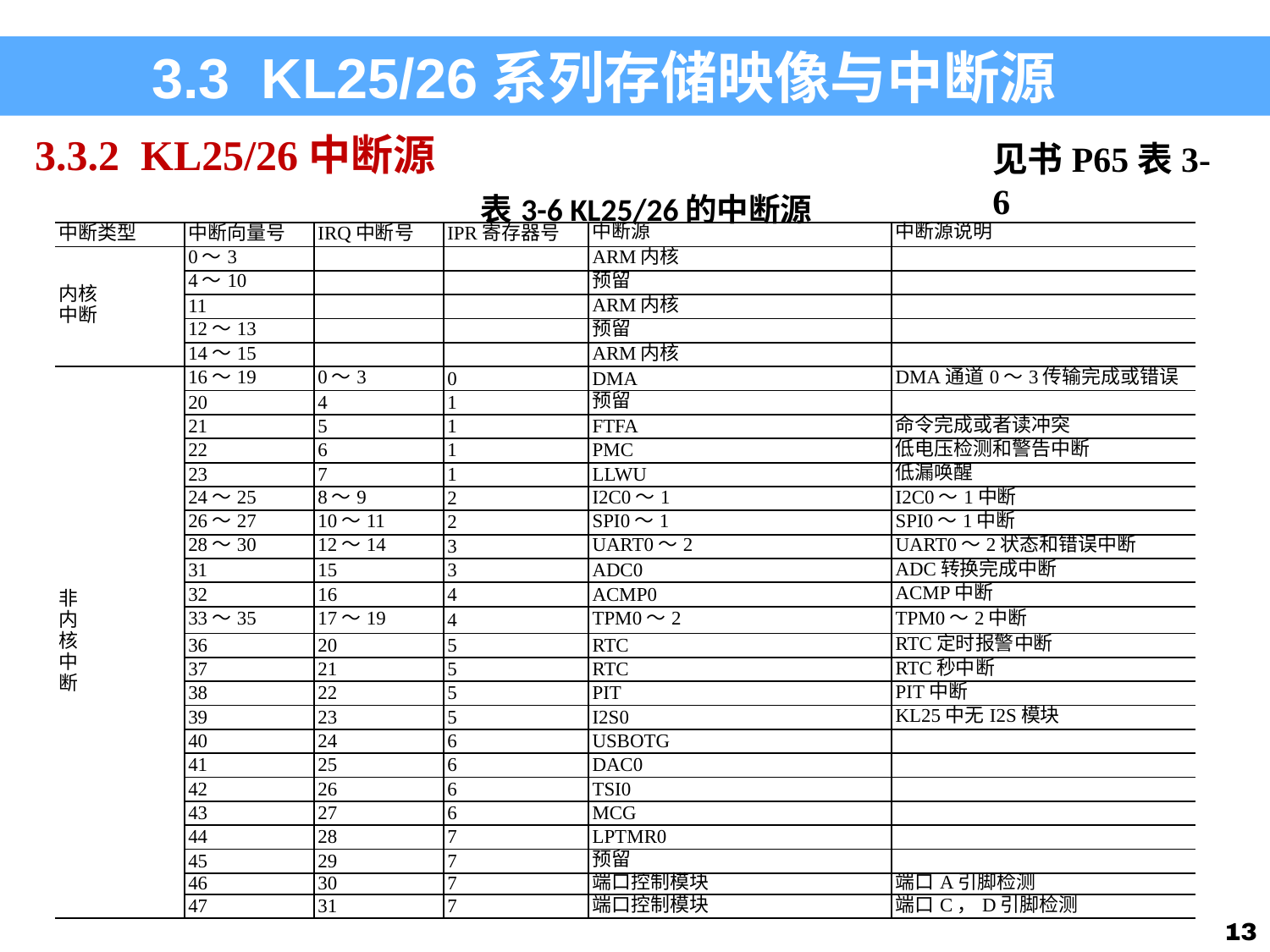

3.3  KL25/26系列存储映像与中断源
3.3.2  KL25/26中断源
见书P65表3-6
| 表3-6 KL25/26的中断源 |  |  |  |  |  |
| --- | --- | --- | --- | --- | --- |
| 中断类型 | 中断向量号 | IRQ中断号 | IPR寄存器号 | 中断源 | 中断源说明 |
| 内核 中断 | 0～3 |  |  | ARM内核 |  |
|  | 4～10 |  |  | 预留 |  |
|  | 11 |  |  | ARM内核 |  |
|  | 12～13 |  |  | 预留 |  |
|  | 14～15 |  |  | ARM内核 |  |
| 非 内 核 中 断 | 16～19 | 0～3 | 0 | DMA | DMA通道0～3传输完成或错误 |
|  | 20 | 4 | 1 | 预留 |  |
|  | 21 | 5 | 1 | FTFA | 命令完成或者读冲突 |
|  | 22 | 6 | 1 | PMC | 低电压检测和警告中断 |
|  | 23 | 7 | 1 | LLWU | 低漏唤醒 |
|  | 24～25 | 8～9 | 2 | I2C0～1 | I2C0～1中断 |
|  | 26～27 | 10～11 | 2 | SPI0～1 | SPI0～1中断 |
|  | 28～30 | 12～14 | 3 | UART0～2 | UART0～2状态和错误中断 |
|  | 31 | 15 | 3 | ADC0 | ADC转换完成中断 |
|  | 32 | 16 | 4 | ACMP0 | ACMP中断 |
|  | 33～35 | 17～19 | 4 | TPM0～2 | TPM0～2中断 |
|  | 36 | 20 | 5 | RTC | RTC定时报警中断 |
|  | 37 | 21 | 5 | RTC | RTC秒中断 |
|  | 38 | 22 | 5 | PIT | PIT中断 |
|  | 39 | 23 | 5 | I2S0 | KL25中无I2S模块 |
|  | 40 | 24 | 6 | USBOTG |  |
|  | 41 | 25 | 6 | DAC0 |  |
|  | 42 | 26 | 6 | TSI0 |  |
|  | 43 | 27 | 6 | MCG |  |
|  | 44 | 28 | 7 | LPTMR0 |  |
|  | 45 | 29 | 7 | 预留 |  |
|  | 46 | 30 | 7 | 端口控制模块 | 端口A引脚检测 |
|  | 47 | 31 | 7 | 端口控制模块 | 端口C，D引脚检测 |
13